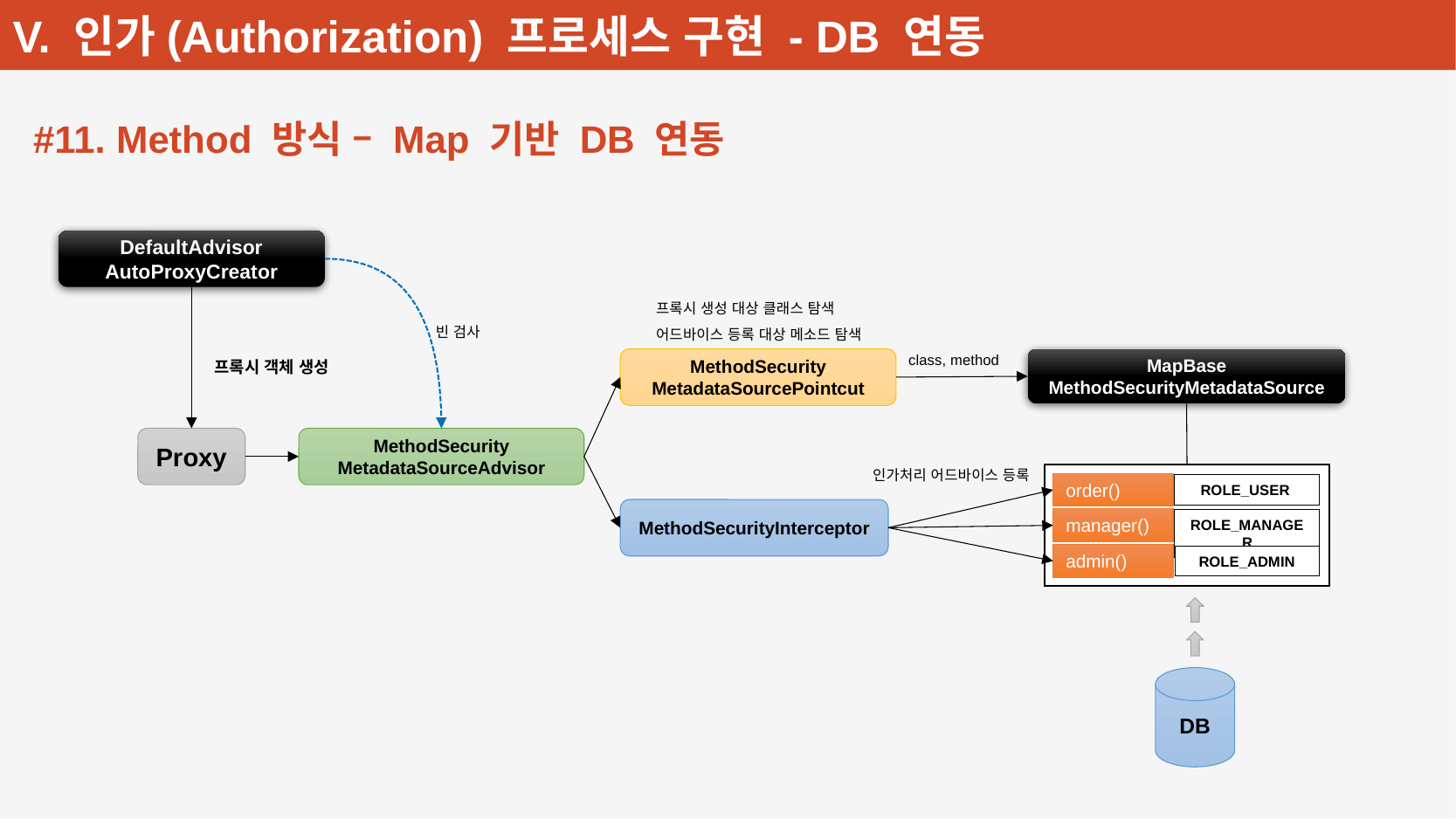

#11. Method 방식 – Map 기반 DB 연동
DefaultAdvisor
AutoProxyCreator
프록시 생성 대상 클래스 탐색
어드바이스 등록 대상 메소드 탐색
빈 검사
class, method
MethodSecurity
MetadataSourcePointcut
MapBase
MethodSecurityMetadataSource
프록시 객체 생성
Proxy
MethodSecurity
MetadataSourceAdvisor
인가처리 어드바이스 등록

order()
ROLE_USER
MethodSecurityInterceptor
manager()
ROLE_MANAGER
admin()
ROLE_ADMIN

DB